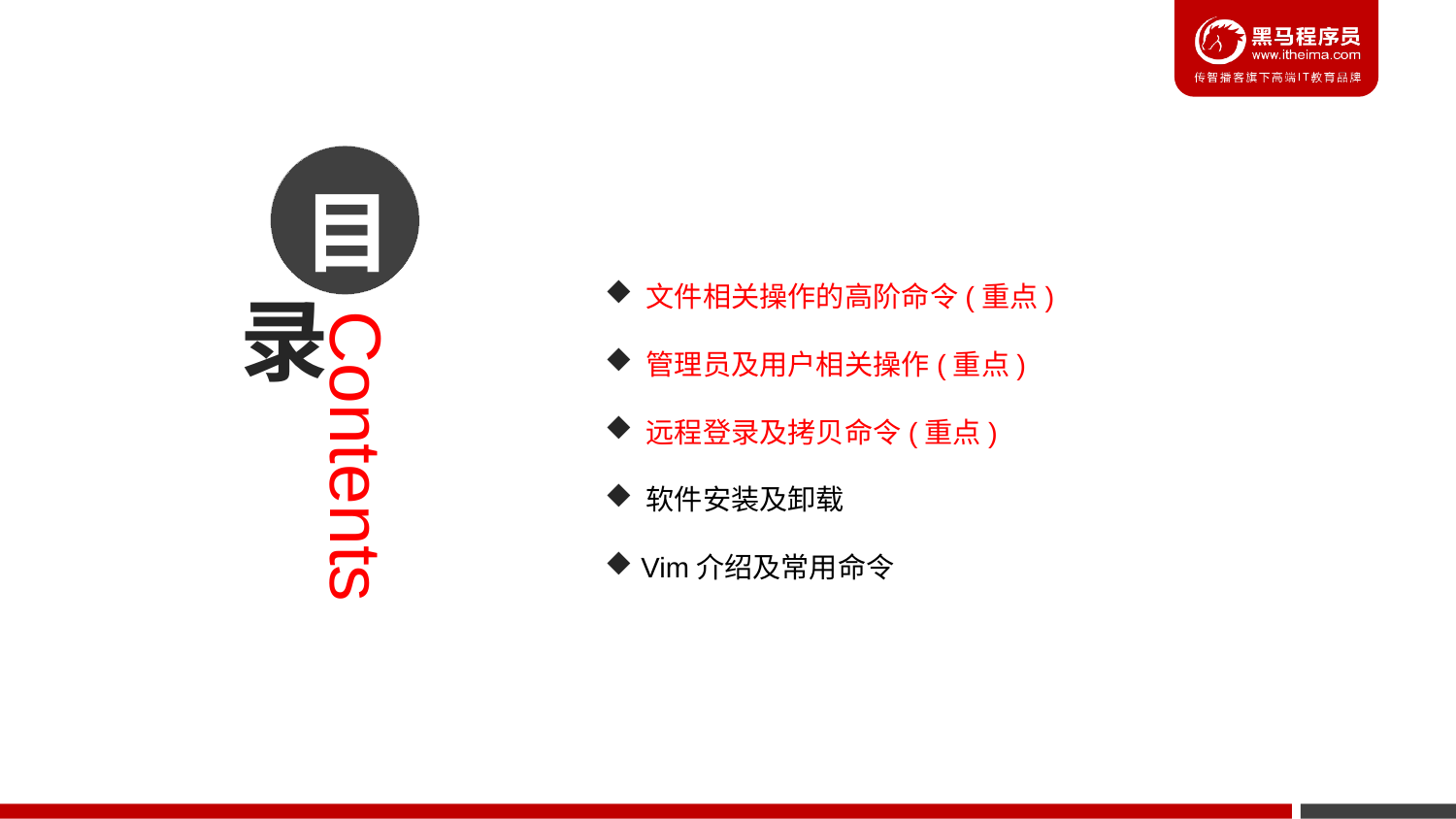

目
 文件相关操作的高阶命令(重点)
 管理员及用户相关操作(重点)
 远程登录及拷贝命令(重点)
 软件安装及卸载
 Vim介绍及常用命令
录
Contents